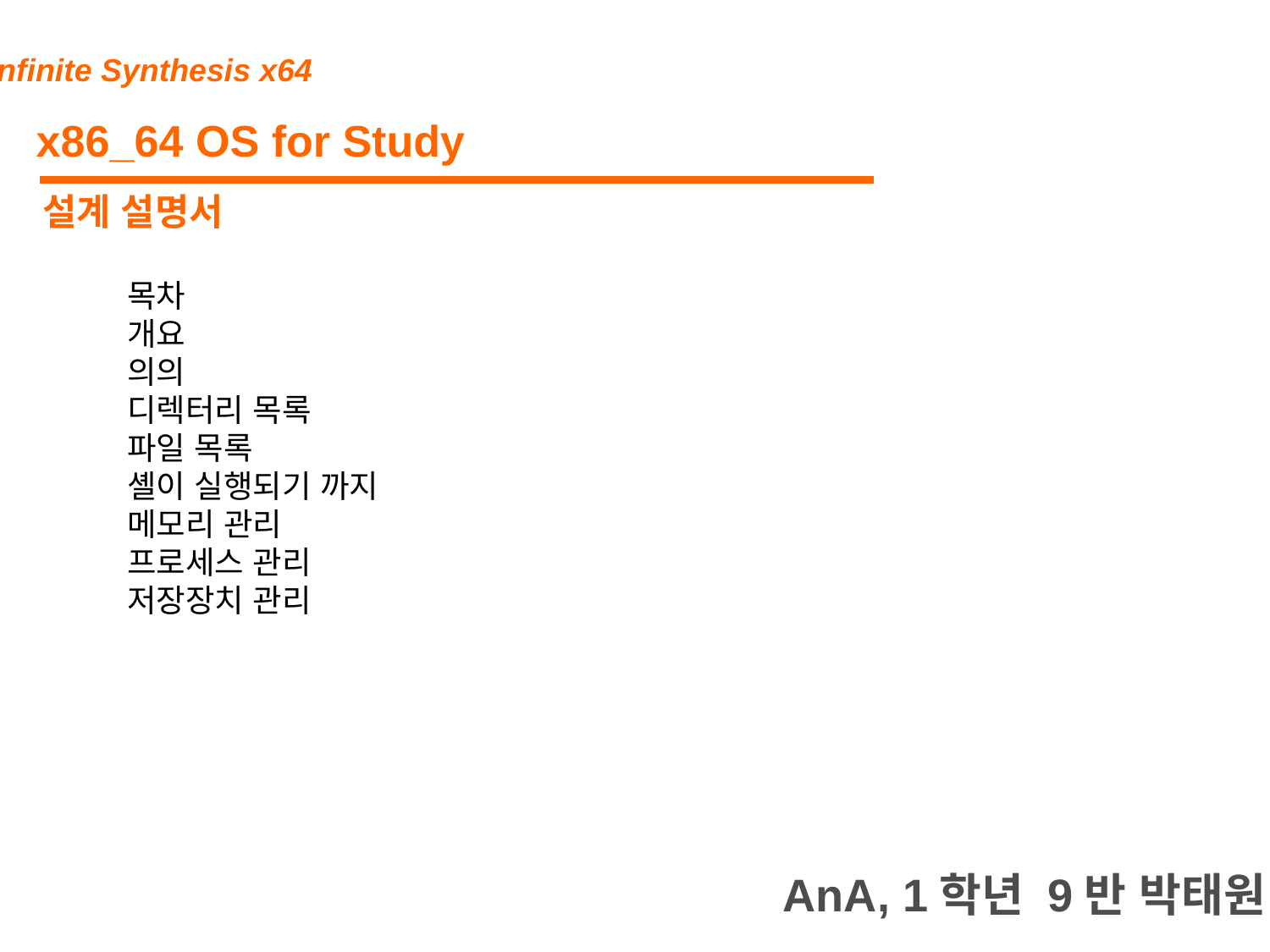

# Infinite Synthesis x64
x86_64 OS for Study
설계 설명서
목차
개요
의의
디렉터리 목록
파일 목록
셸이 실행되기 까지
메모리 관리
프로세스 관리
저장장치 관리

AnA, 1학년 9반 박태원